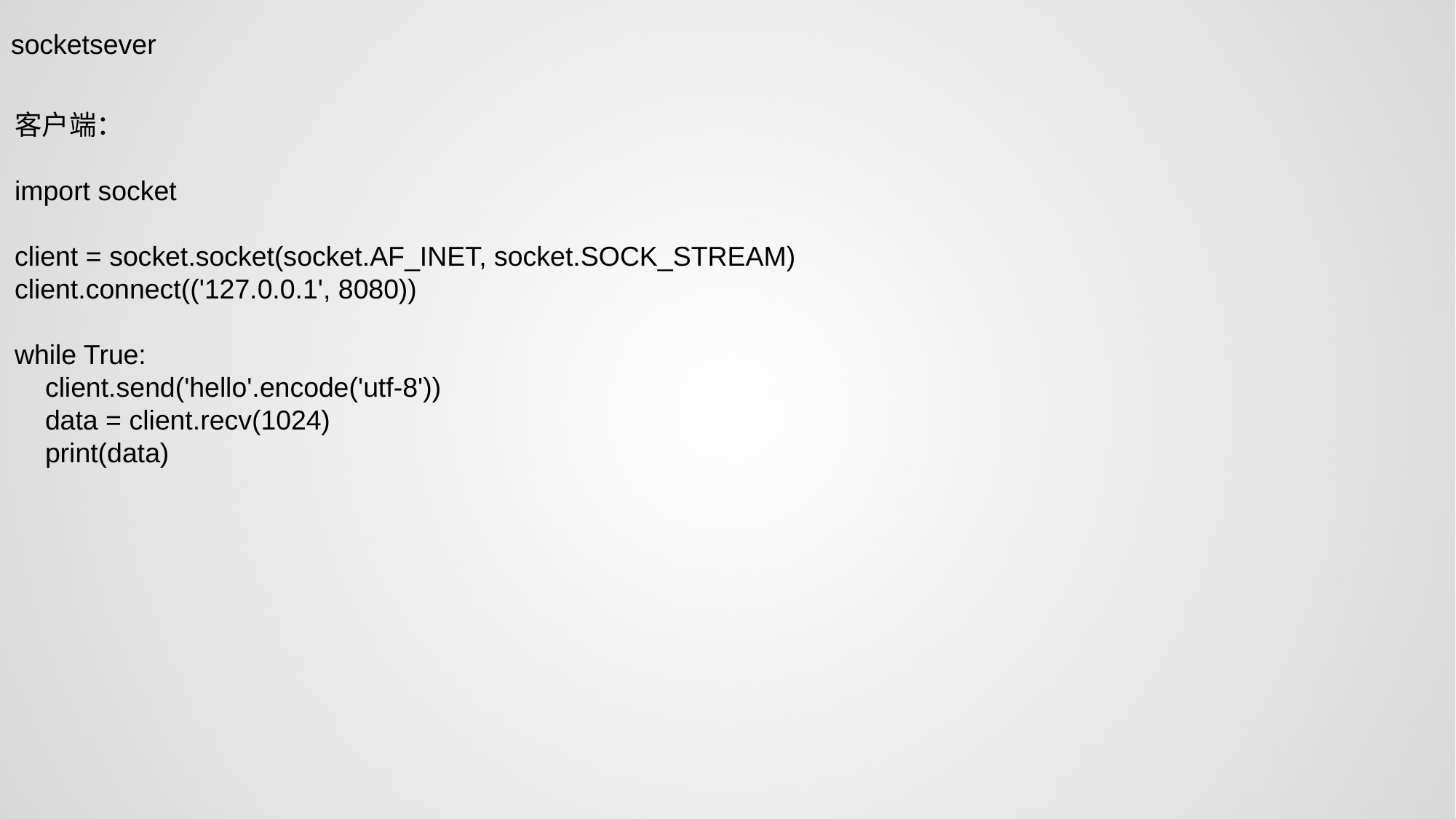

socketsever
客户端：
import socket

client = socket.socket(socket.AF_INET, socket.SOCK_STREAM)
client.connect(('127.0.0.1', 8080))

while True:
    client.send('hello'.encode('utf-8'))
    data = client.recv(1024)
    print(data)